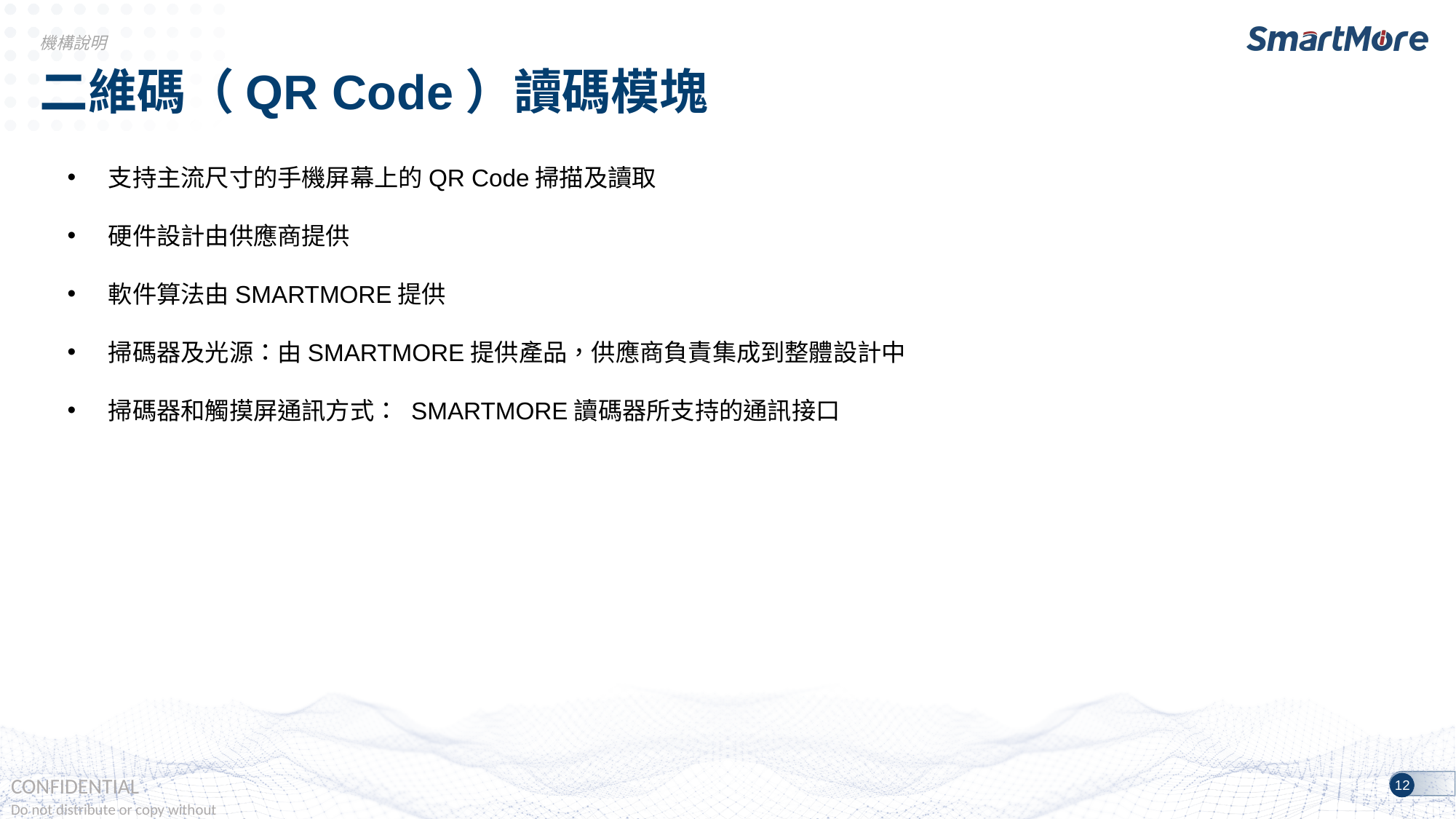

機構說明
二維碼（QR Code）讀碼模塊
支持主流尺寸的手機屏幕上的QR Code掃描及讀取
硬件設計由供應商提供
軟件算法由SMARTMORE提供
掃碼器及光源：由SMARTMORE提供產品，供應商負責集成到整體設計中
掃碼器和觸摸屏通訊方式： SMARTMORE讀碼器所支持的通訊接口